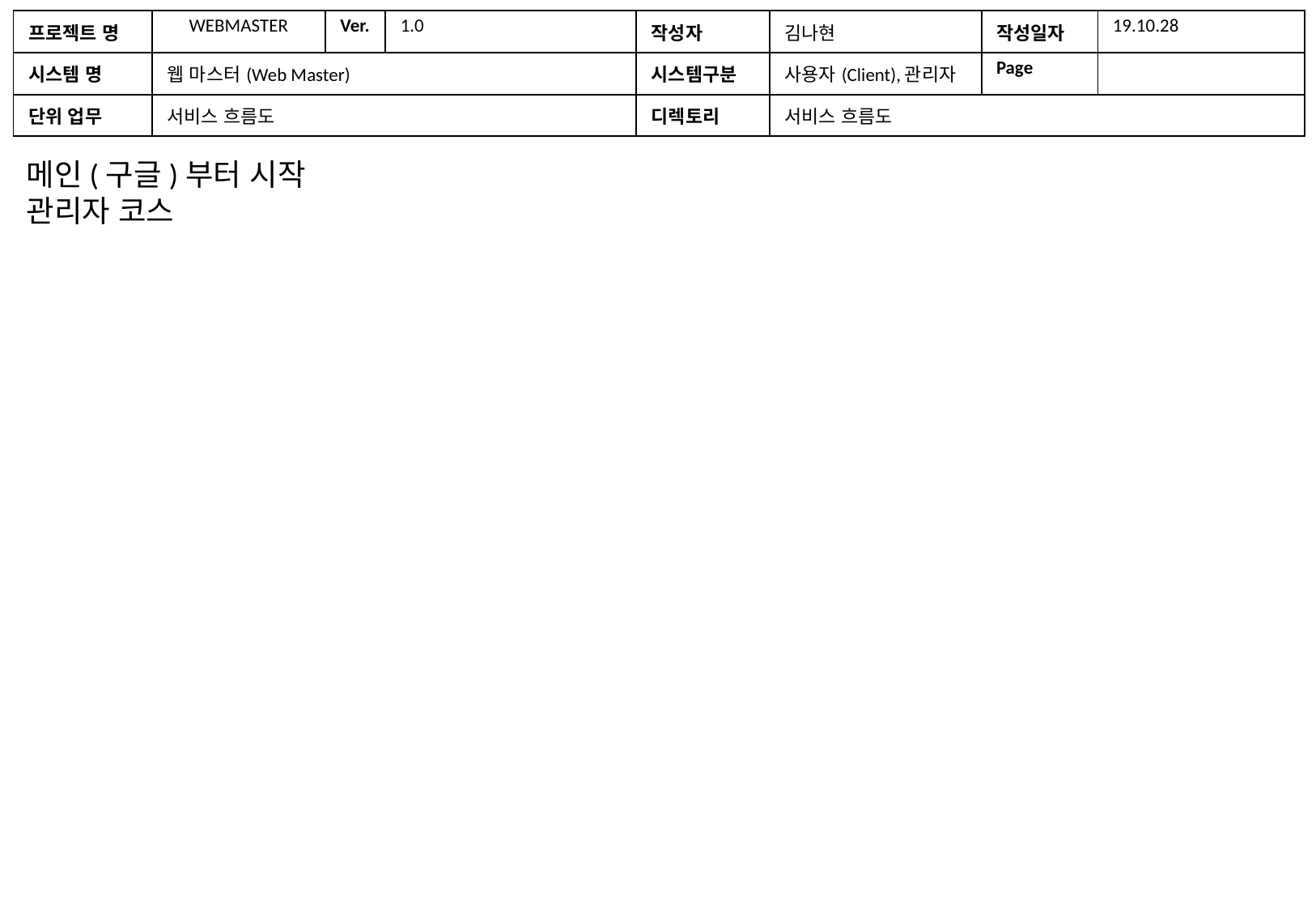

| 프로젝트 명 | WEBMASTER | Ver. | 1.0 | 작성자 | 김나현 | 작성일자 | 19.10.28 |
| --- | --- | --- | --- | --- | --- | --- | --- |
| 시스템 명 | 웹 마스터(Web Master) |  |  | 시스템구분 | 사용자(Client),관리자 | Page |  |
| 단위 업무 | 서비스 흐름도 |  |  | 디렉토리 | 서비스 흐름도 |  |  |
메인(구글)부터 시작
관리자 코스